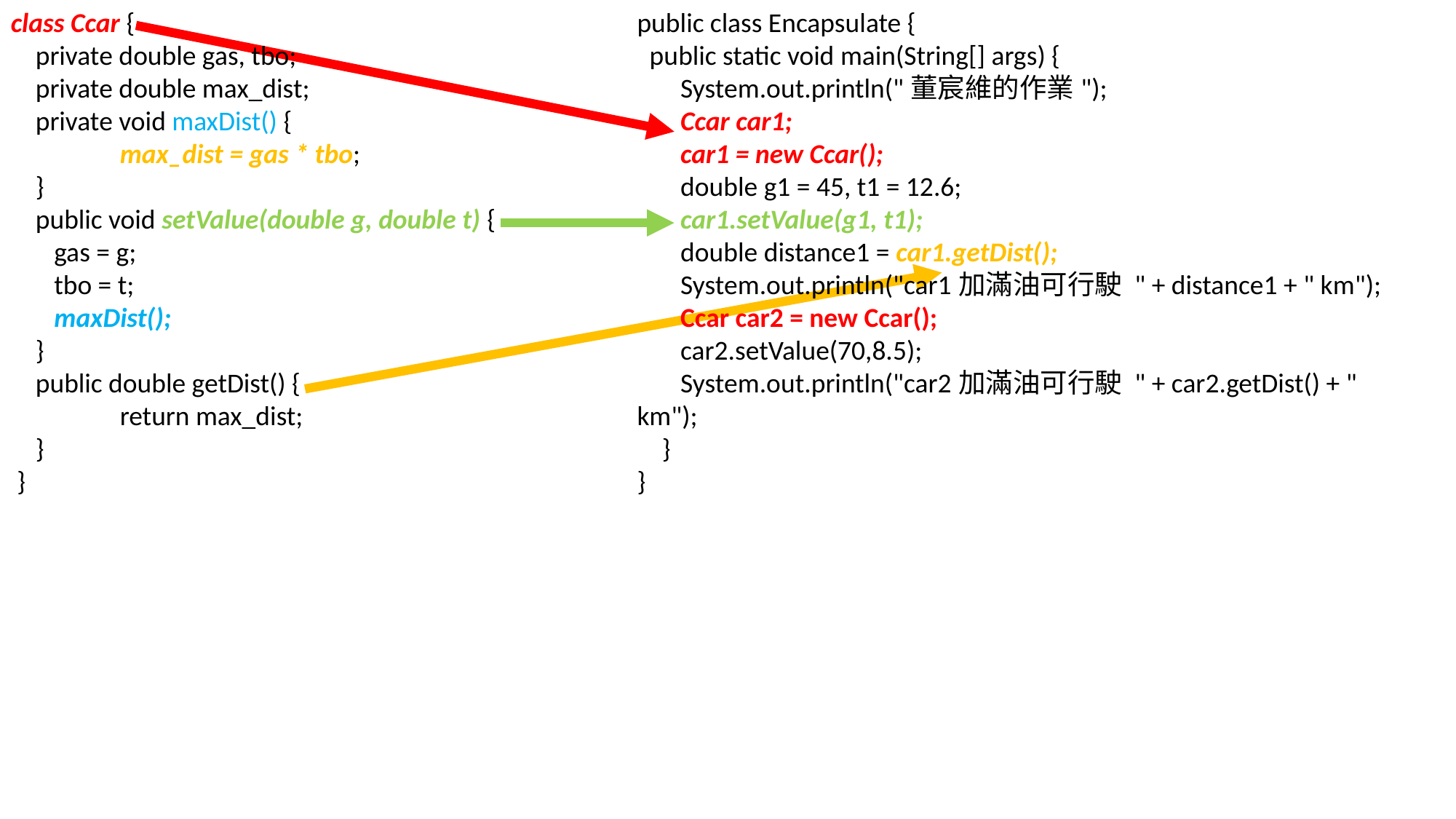

class Ccar {
    private double gas, tbo;
    private double max_dist;
    private void maxDist() {
	max_dist = gas * tbo;
    }
    public void setValue(double g, double t) {
       gas = g;
       tbo = t;
       maxDist();
    }
    public double getDist() {
	return max_dist;
    }
 }
public class Encapsulate {
  public static void main(String[] args) {
       System.out.println("董宸維的作業");
       Ccar car1;
       car1 = new Ccar();
       double g1 = 45, t1 = 12.6;
       car1.setValue(g1, t1);
       double distance1 = car1.getDist();
       System.out.println("car1加滿油可行駛 " + distance1 + " km");
       Ccar car2 = new Ccar();
       car2.setValue(70,8.5);
       System.out.println("car2加滿油可行駛 " + car2.getDist() + " km");
    }
}